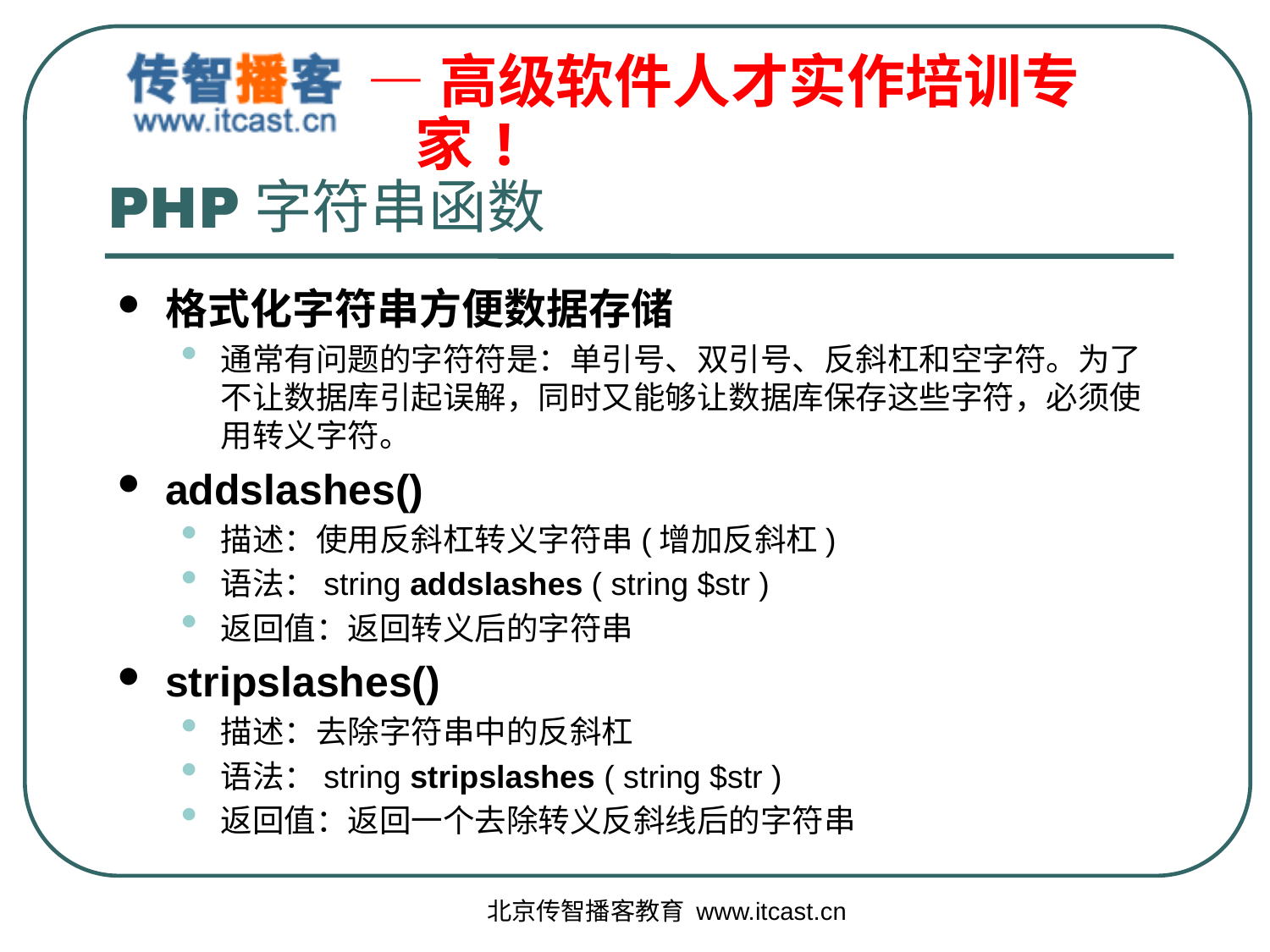

# PHP字符串函数
格式化字符串方便数据存储
通常有问题的字符符是：单引号、双引号、反斜杠和空字符。为了不让数据库引起误解，同时又能够让数据库保存这些字符，必须使用转义字符。
addslashes()
描述：使用反斜杠转义字符串(增加反斜杠)
语法：string addslashes ( string $str )
返回值：返回转义后的字符串
stripslashes()
描述：去除字符串中的反斜杠
语法：string stripslashes ( string $str )
返回值：返回一个去除转义反斜线后的字符串